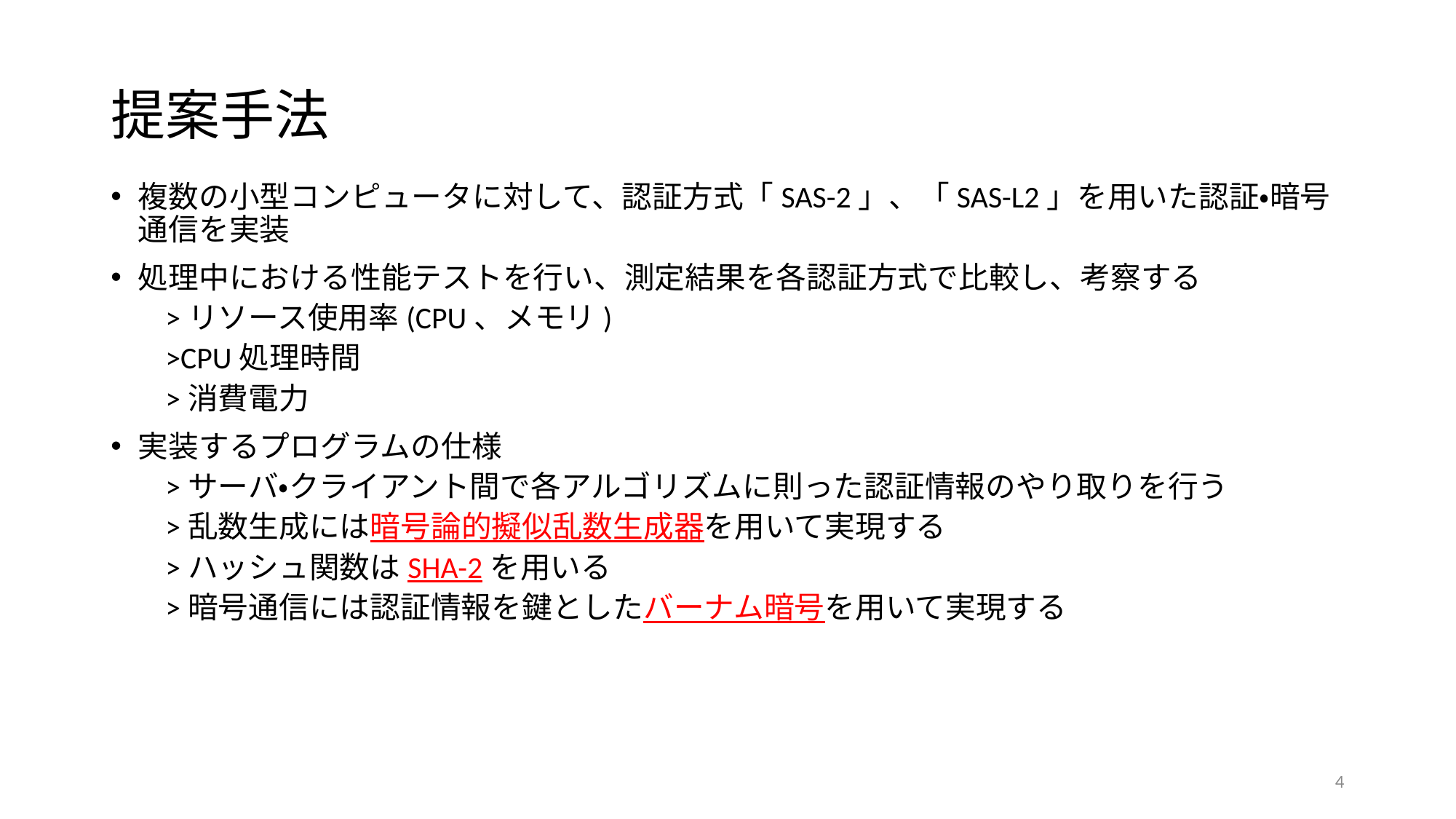

# 提案手法
複数の小型コンピュータに対して、認証方式「SAS-2」、「SAS-L2」を用いた認証・暗号通信を実装
処理中における性能テストを行い、測定結果を各認証方式で比較し、考察する
>リソース使用率(CPU、メモリ)
>CPU処理時間
>消費電力
実装するプログラムの仕様
>サーバ・クライアント間で各アルゴリズムに則った認証情報のやり取りを行う
>乱数生成には暗号論的擬似乱数生成器を用いて実現する
>ハッシュ関数はSHA-2を用いる
>暗号通信には認証情報を鍵としたバーナム暗号を用いて実現する

4